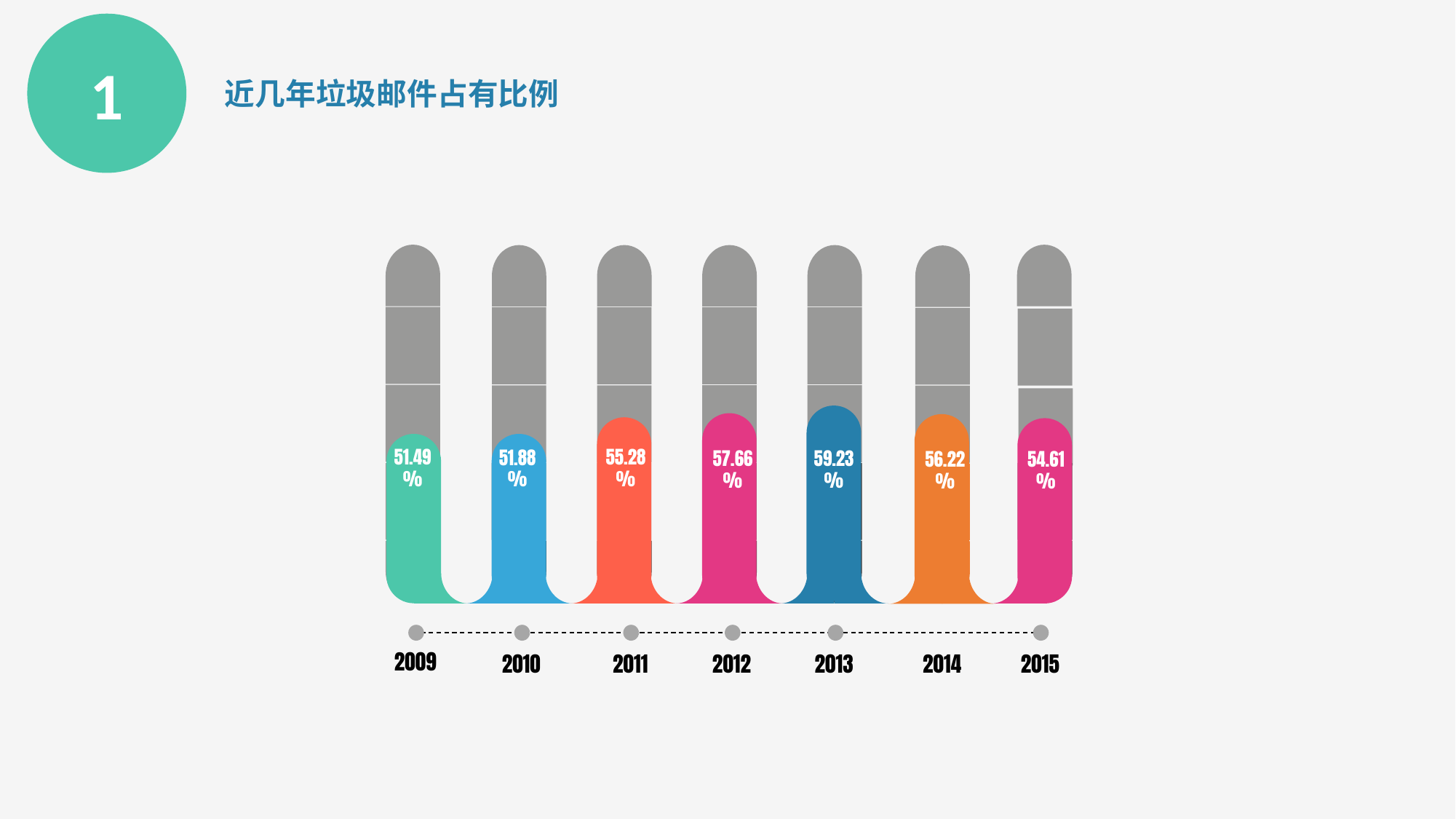

1
近几年垃圾邮件占有比例

51.49%
55.28
%
51.88%
59.23
%
57.66%
56.22
%
54.61
%

2009
2010
2011
2012
2013
2014
2015